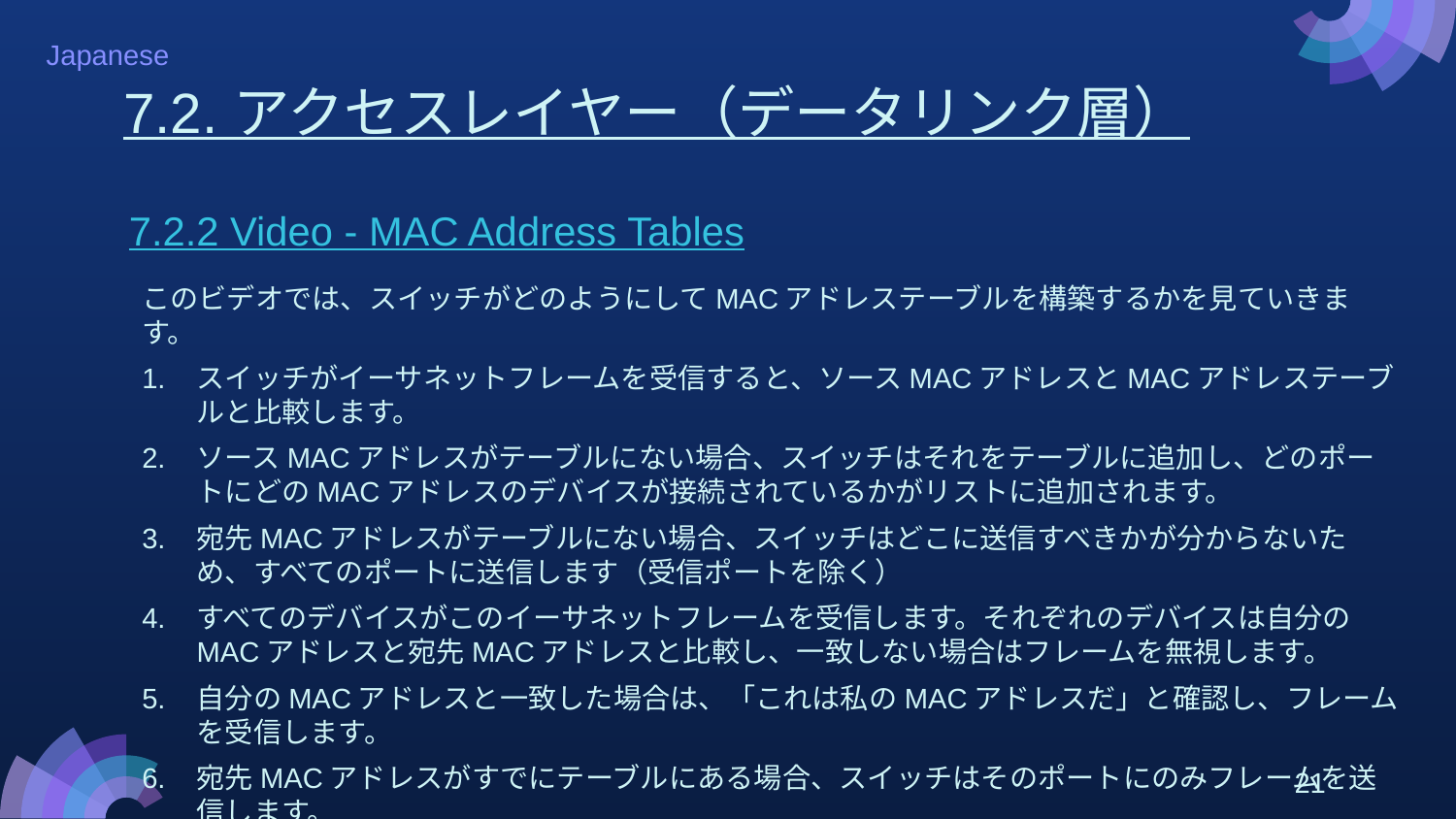

# 7.2. アクセスレイヤー（データリンク層）
7.2.2 Video - MAC Address Tables
このビデオでは、スイッチがどのようにしてMACアドレステーブルを構築するかを見ていきます。
スイッチがイーサネットフレームを受信すると、ソースMACアドレスとMACアドレステーブルと比較します。
ソースMACアドレスがテーブルにない場合、スイッチはそれをテーブルに追加し、どのポートにどのMACアドレスのデバイスが接続されているかがリストに追加されます。
宛先MACアドレスがテーブルにない場合、スイッチはどこに送信すべきかが分からないため、すべてのポートに送信します（受信ポートを除く）
すべてのデバイスがこのイーサネットフレームを受信します。それぞれのデバイスは自分のMACアドレスと宛先MACアドレスと比較し、一致しない場合はフレームを無視します。
自分のMACアドレスと一致した場合は、「これは私のMACアドレスだ」と確認し、フレームを受信します。
宛先MACアドレスがすでにテーブルにある場合、スイッチはそのポートにのみフレームを送信します。
21